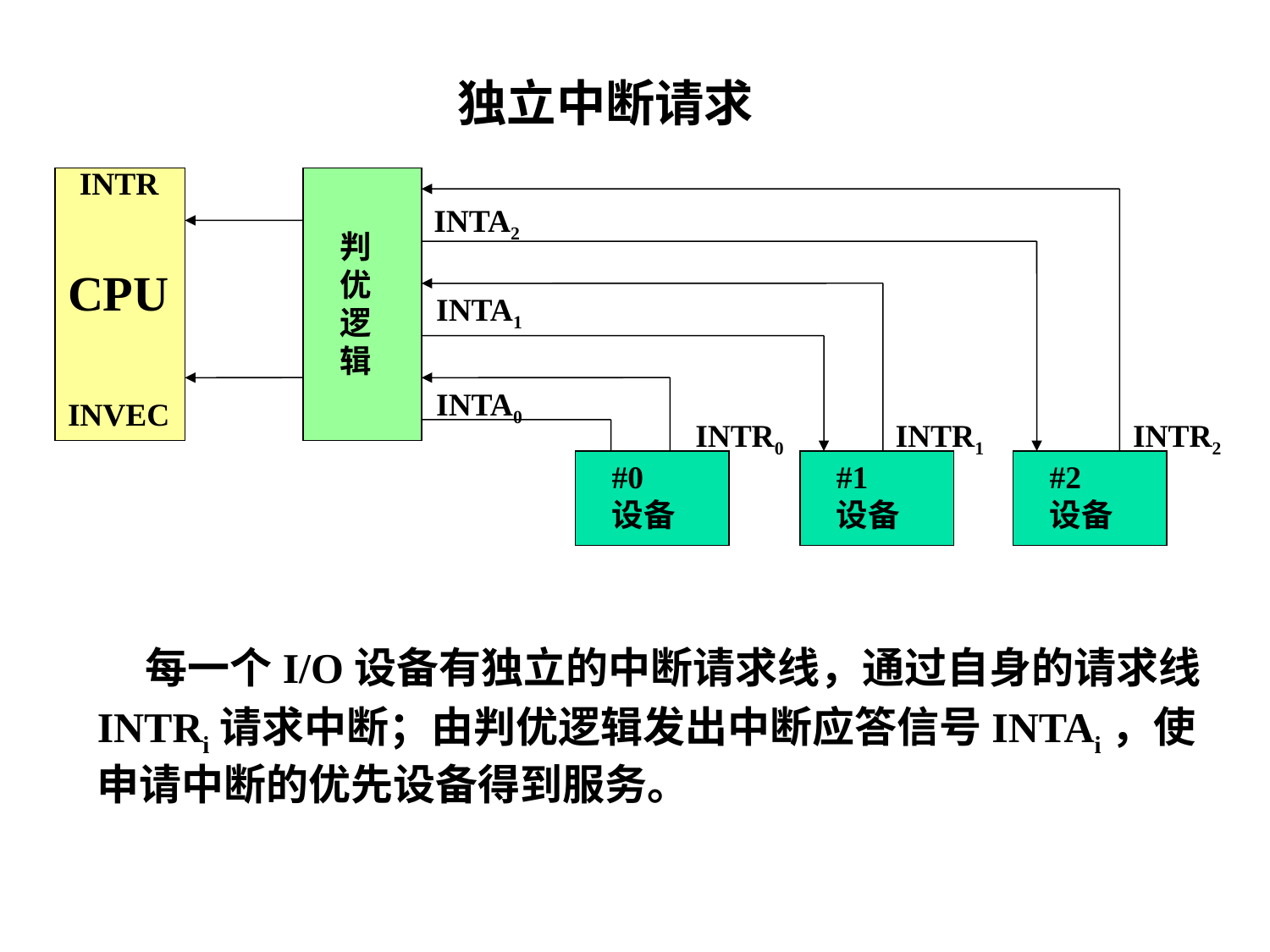

独立中断请求
INTR

INTA2

判
优
逻
辑

CPU

INTA1

INTA0

INVEC
INTR0
INTR1
INTR2

#0
设备

#1
设备

#2
设备
    每一个I/O设备有独立的中断请求线，通过自身的请求线
INTRi请求中断；由判优逻辑发出中断应答信号INTAi，使申请中断的优先设备得到服务。